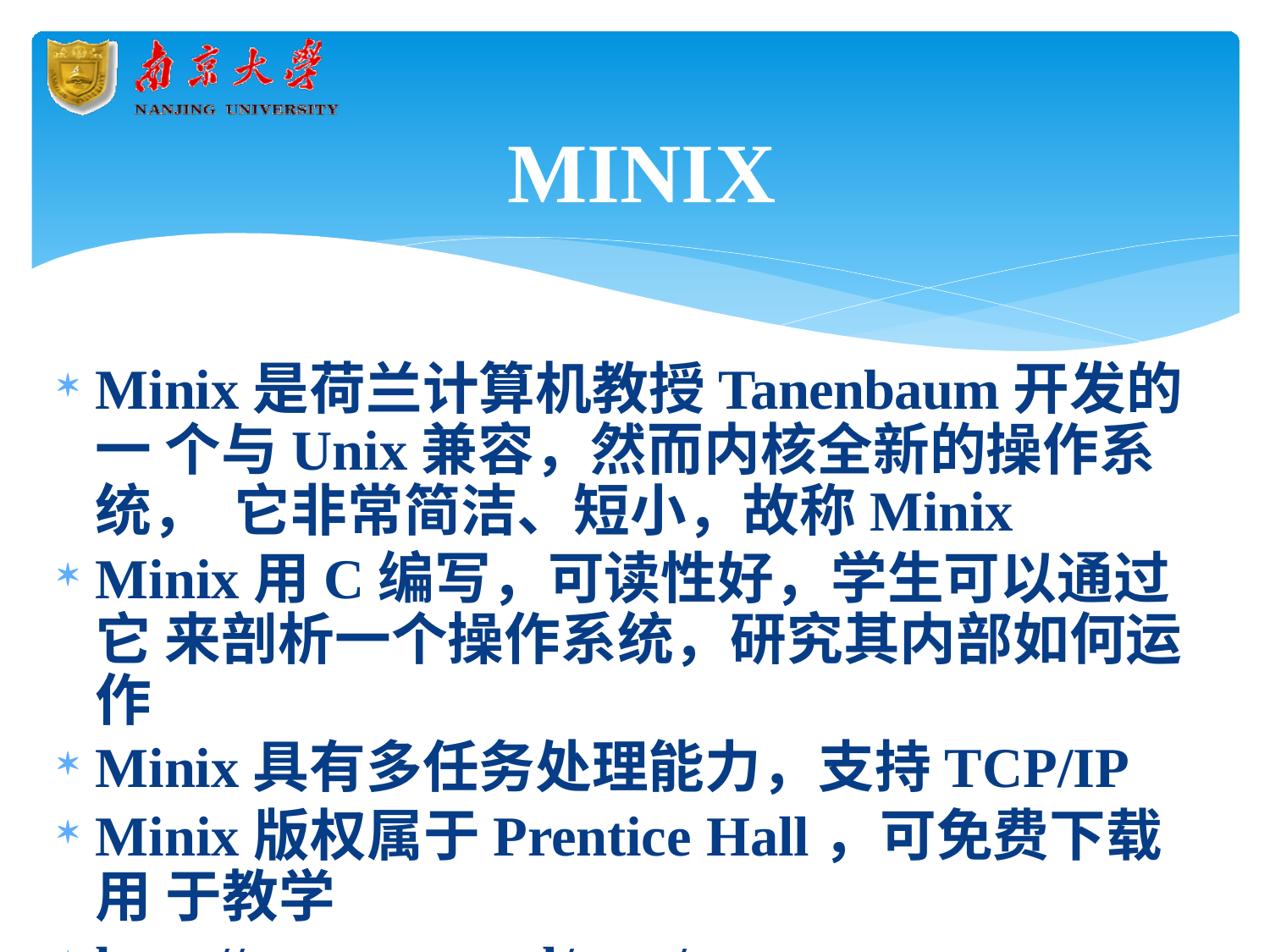

# MINIX
Minix是荷兰计算机教授Tanenbaum开发的一 个与Unix兼容，然而内核全新的操作系统，  它非常简洁、短小，故称Minix
Minix用C编写，可读性好，学生可以通过它 来剖析一个操作系统，研究其内部如何运作
Minix具有多任务处理能力，支持TCP/IP
Minix版权属于Prentice Hall，可免费下载用 于教学
http://www.cs.vu.nl/~ast/